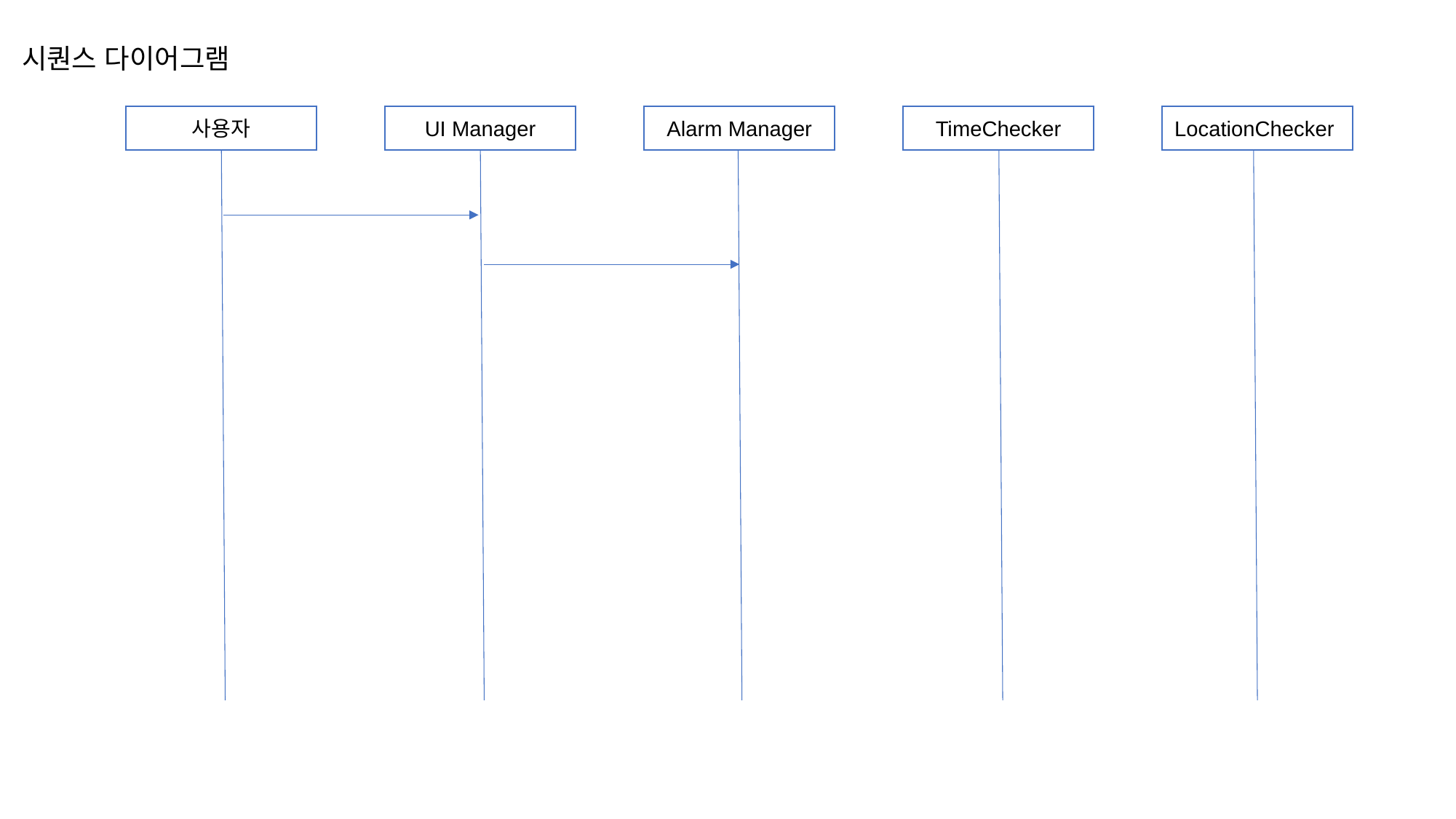

시퀀스 다이어그램
사용자
UI Manager
Alarm Manager
TimeChecker
LocationChecker